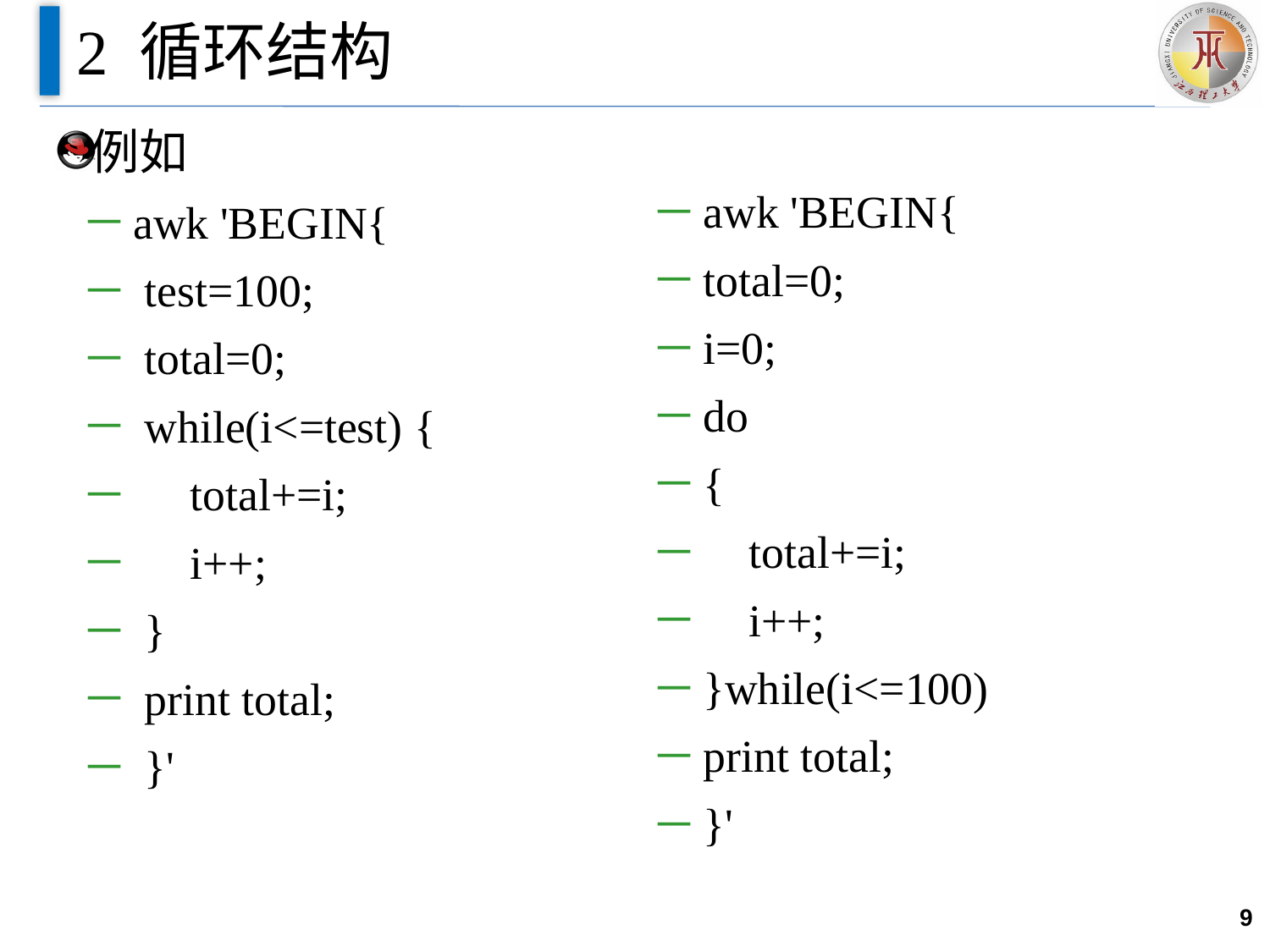

# 2 循环结构
例如
awk 'BEGIN{
 test=100;
 total=0;
 while(i<=test) {
     total+=i;
     i++;
 }
 print total;
 }'

awk 'BEGIN{
total=0;
i=0;
do
{
    total+=i;
    i++;
}while(i<=100)
print total;
}'
9